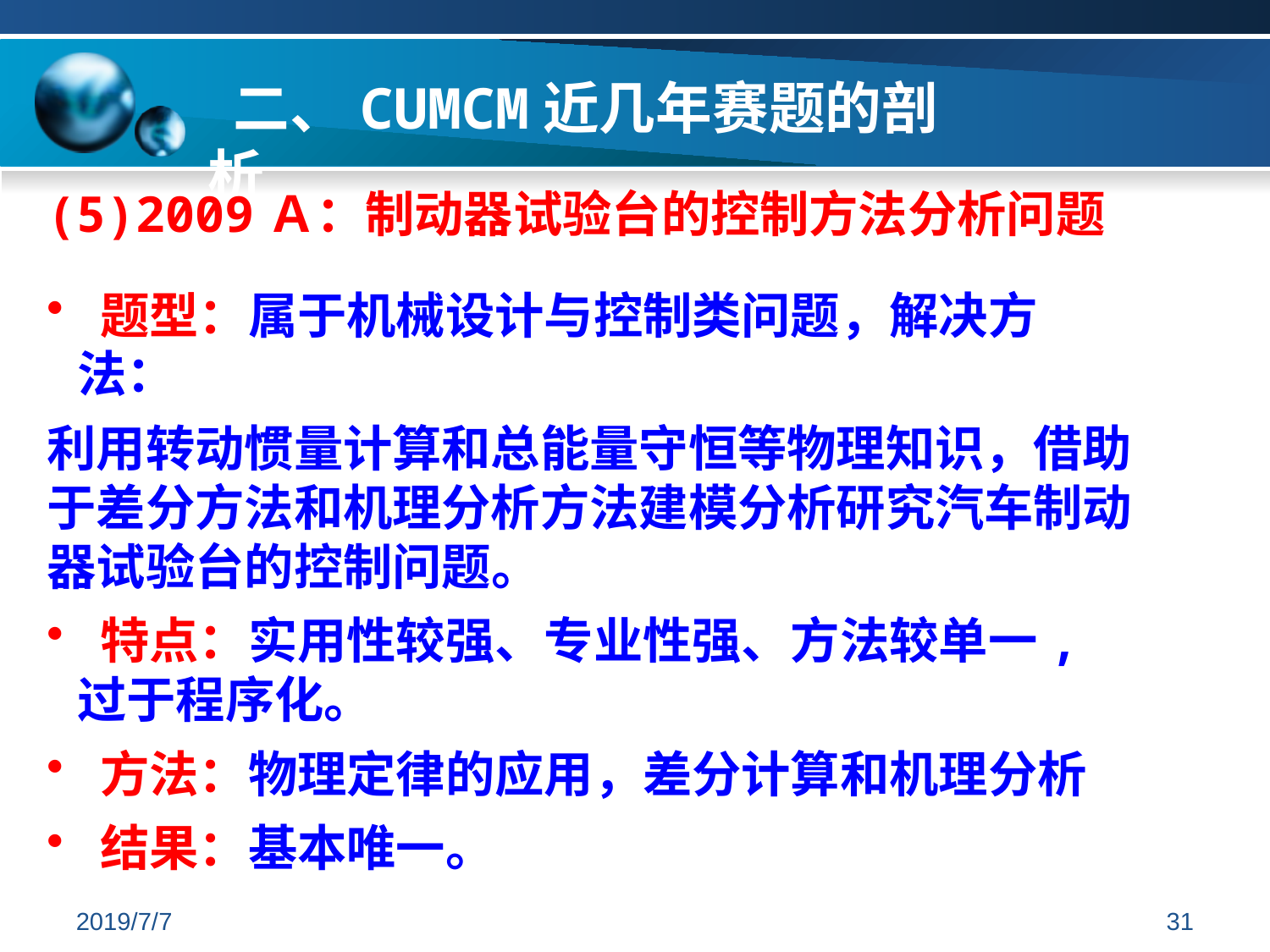

二、CUMCM近几年赛题的剖析
(5)2009Ａ：制动器试验台的控制方法分析问题

 题型：属于机械设计与控制类问题，解决方法：
利用转动惯量计算和总能量守恒等物理知识，借助于差分方法和机理分析方法建模分析研究汽车制动器试验台的控制问题。
 特点：实用性较强、专业性强、方法较单一,过于程序化。
 方法：物理定律的应用，差分计算和机理分析
 结果：基本唯一。
2019/7/7
31